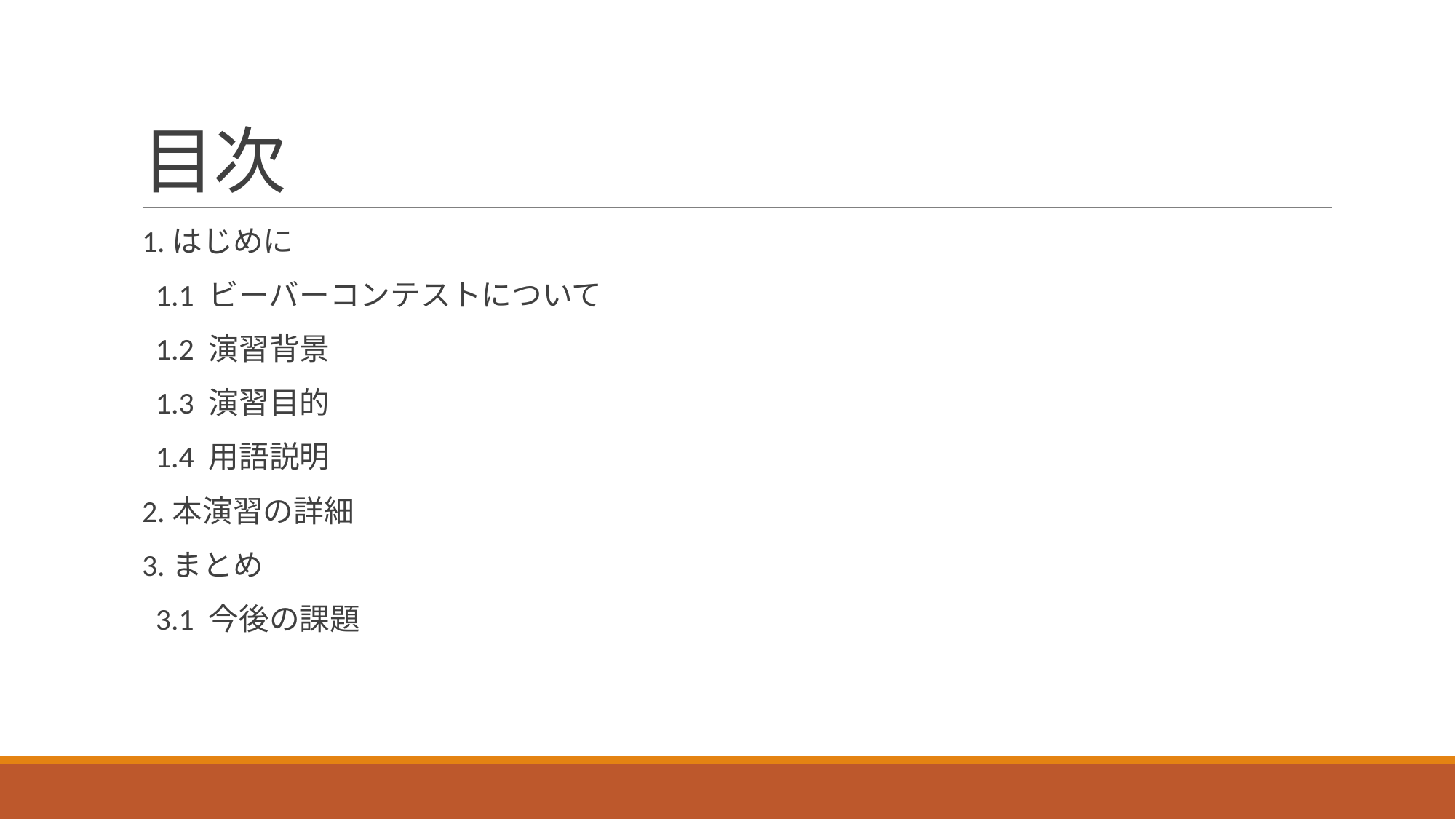

# 目次
1.はじめに
  1.1 ビーバーコンテストについて
  1.2 演習背景
  1.3 演習目的
  1.4 用語説明
2.本演習の詳細
3.まとめ
  3.1 今後の課題